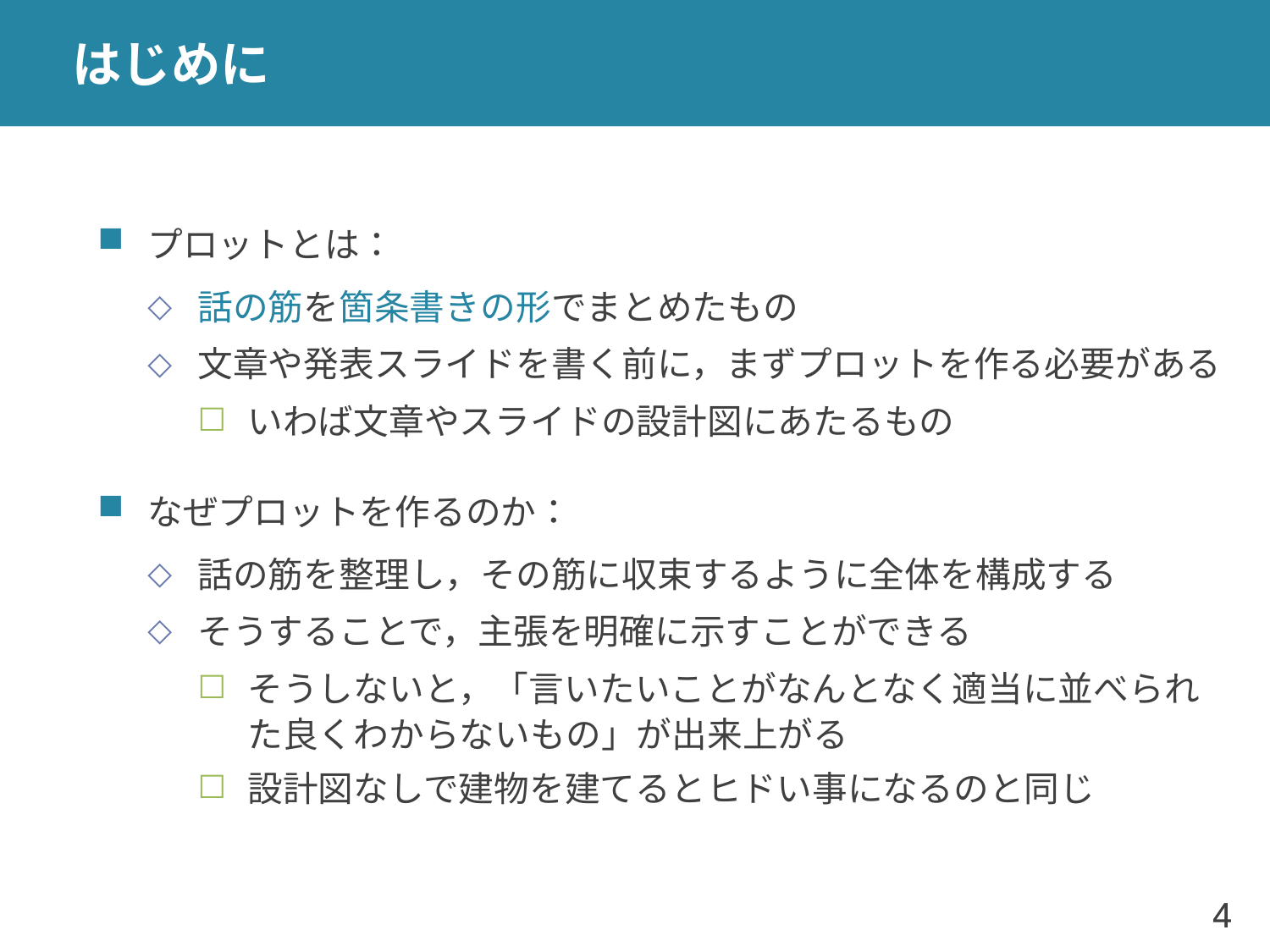

# はじめに
プロットとは：
話の筋を箇条書きの形でまとめたもの
文章や発表スライドを書く前に，まずプロットを作る必要がある
いわば文章やスライドの設計図にあたるもの
なぜプロットを作るのか：
話の筋を整理し，その筋に収束するように全体を構成する
そうすることで，主張を明確に示すことができる
そうしないと，「言いたいことがなんとなく適当に並べられた良くわからないもの」が出来上がる
設計図なしで建物を建てるとヒドい事になるのと同じ